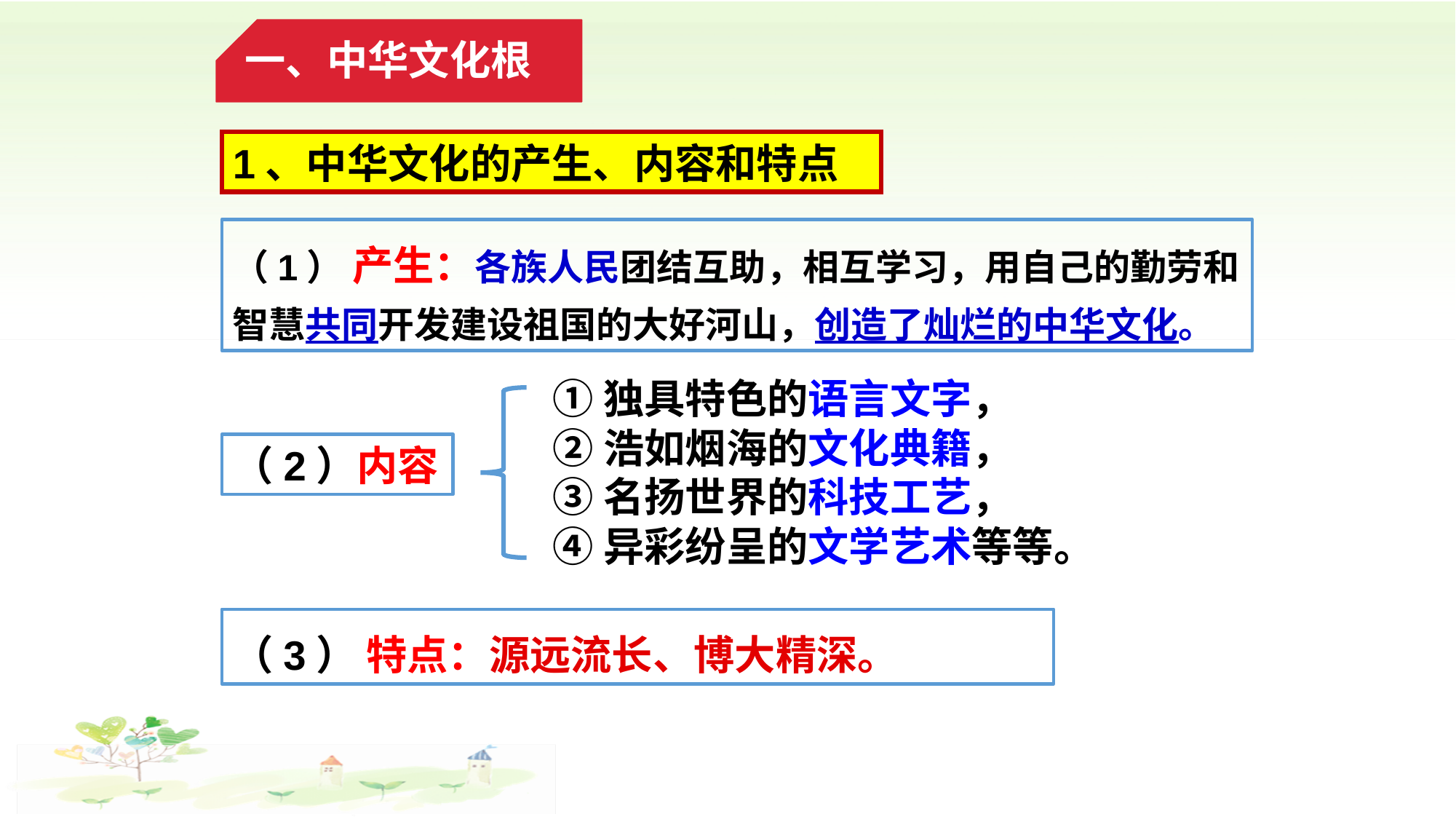

一、中华文化根
1、中华文化的产生、内容和特点
（1） 产生：各族人民团结互助，相互学习，用自己的勤劳和智慧共同开发建设祖国的大好河山，创造了灿烂的中华文化。
①独具特色的语言文字，
②浩如烟海的文化典籍，
③名扬世界的科技工艺，
④异彩纷呈的文学艺术等等。

（2）内容
（3） 特点：源远流长、博大精深。